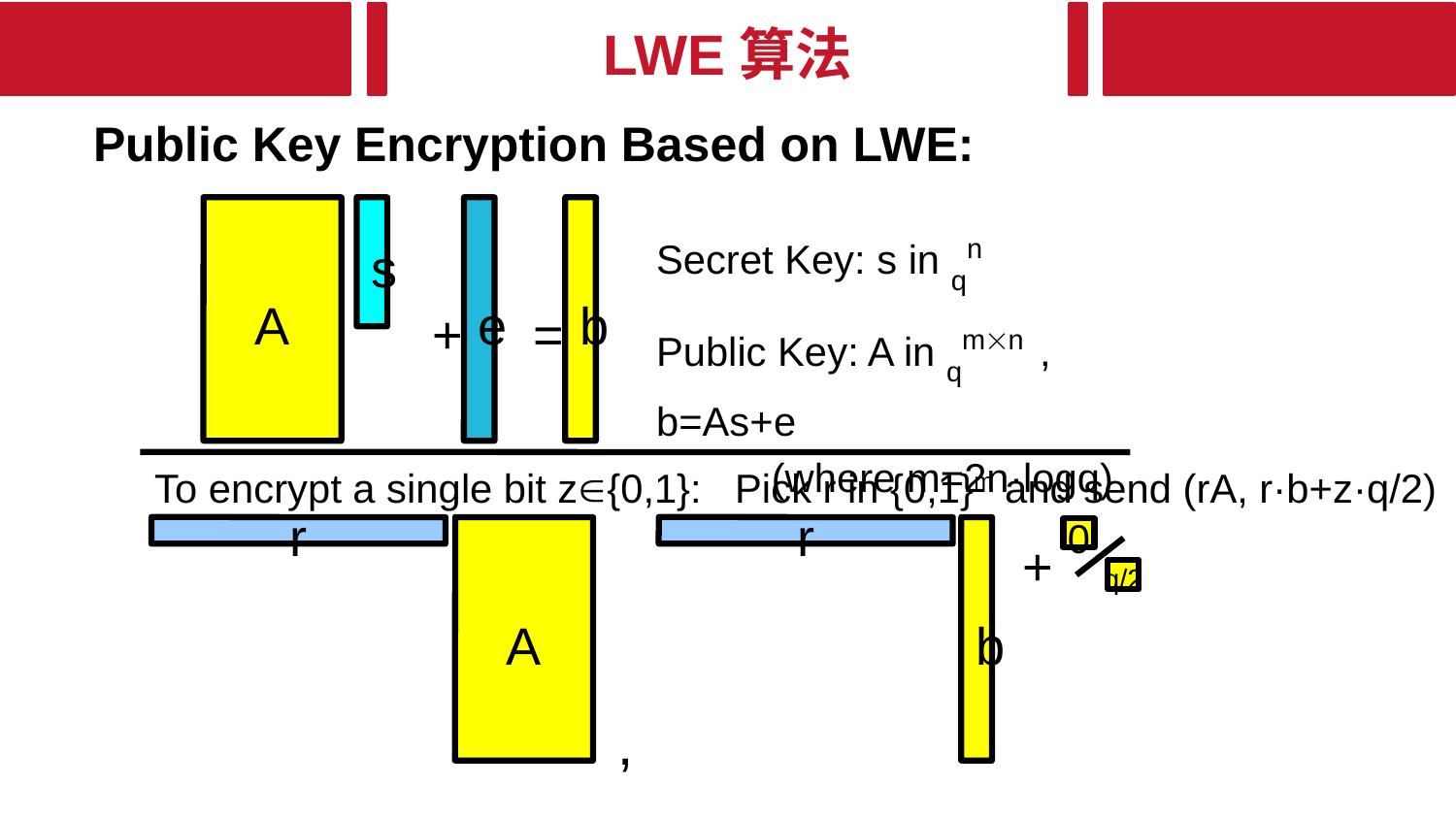

LWE算法
Public Key Encryption Based on LWE:
A
s
e
b
Secret Key: s in qn
Public Key: A in qm×n ,  b=As+e
	(where m=2n·logq)
+
=
To encrypt a single bit z∈{0,1}:   Pick r in {0,1}m and send (rA, r·b+z·q/2)

+
r
A
r
b
0

q/2
,